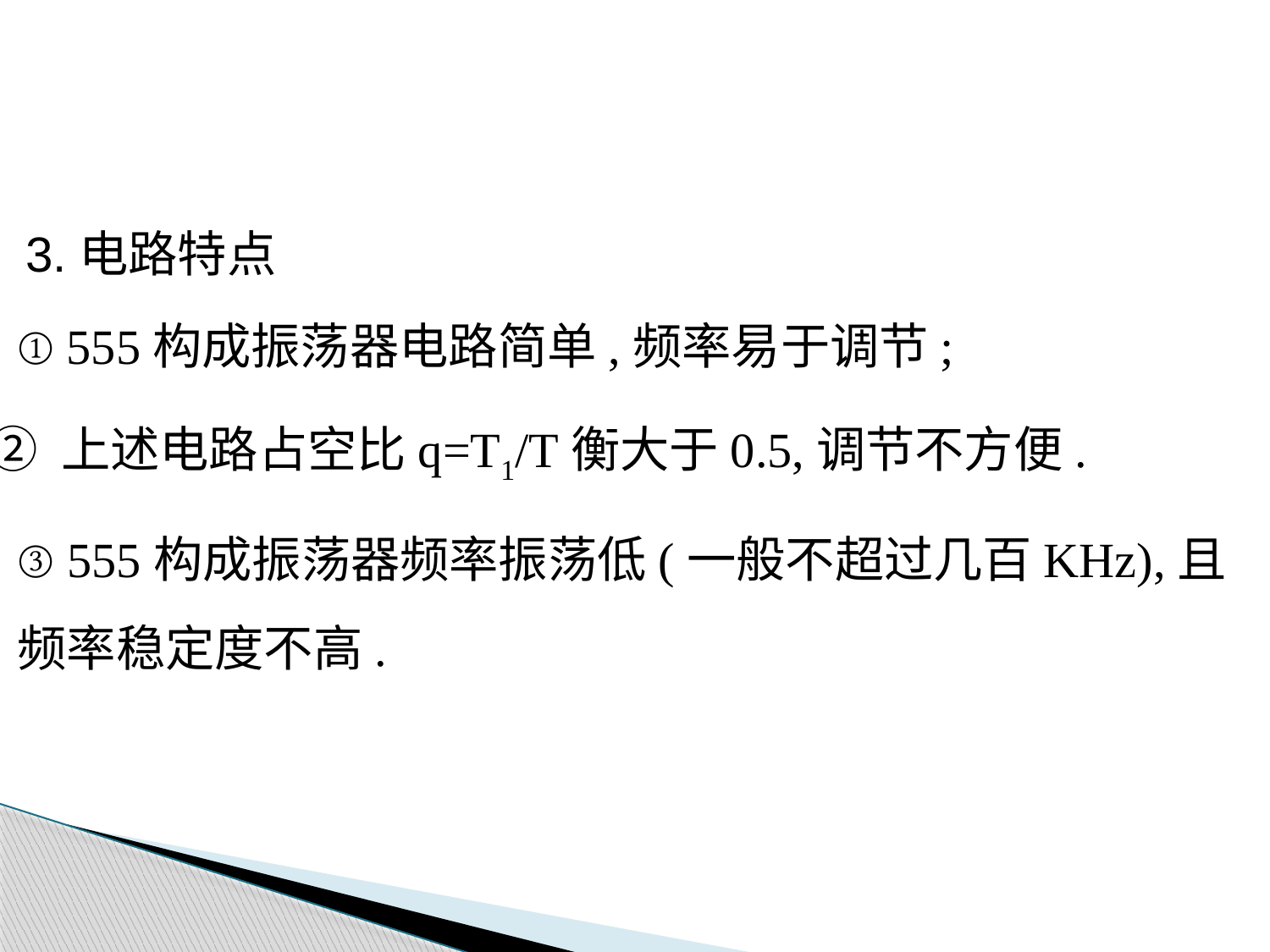

3.电路特点
① 555构成振荡器电路简单,频率易于调节;
② 上述电路占空比q=T1/T衡大于0.5,调节不方便.
③ 555构成振荡器频率振荡低(一般不超过几百KHz),且频率稳定度不高.